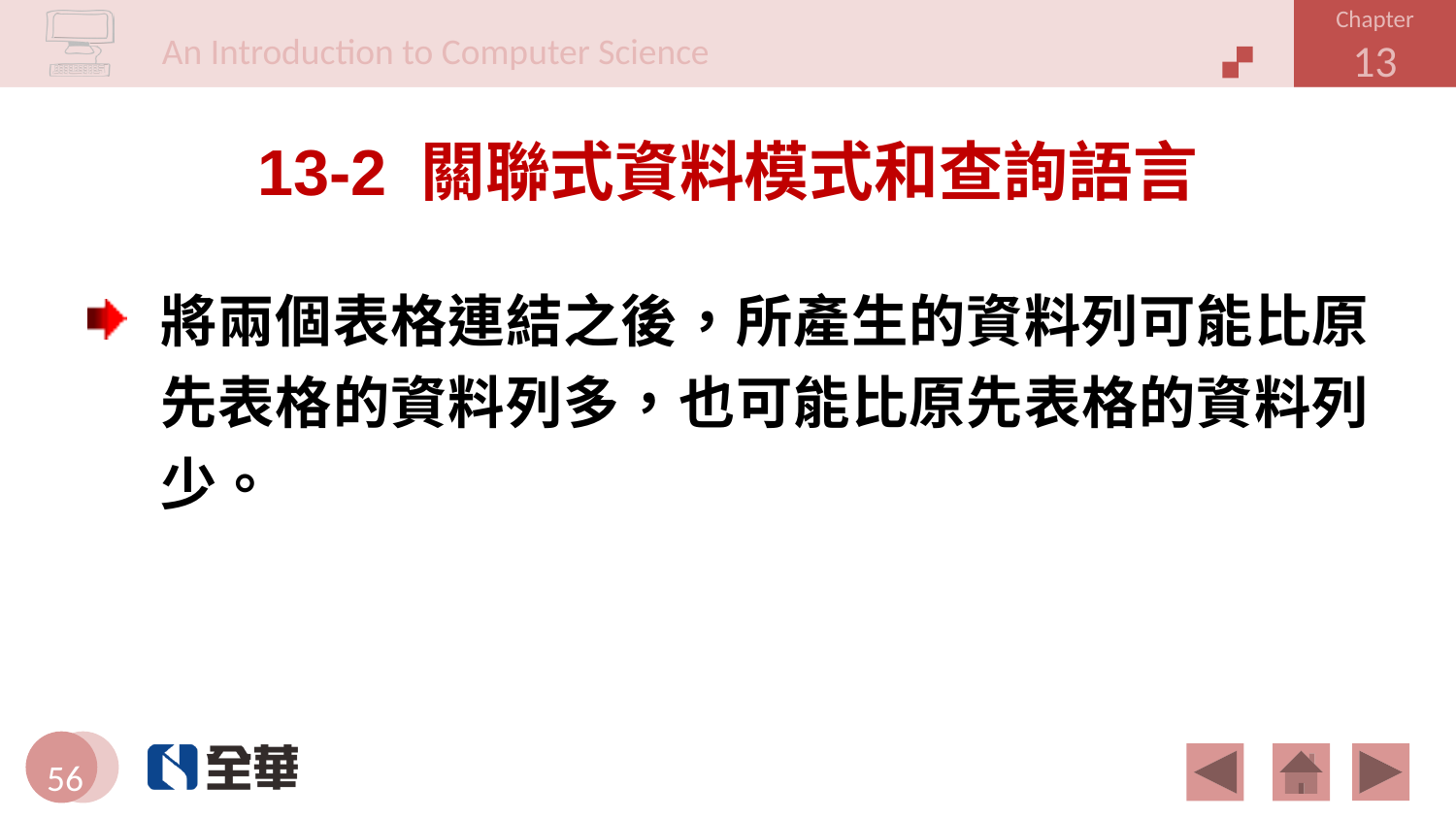

# 13-2 關聯式資料模式和查詢語言
將兩個表格連結之後，所產生的資料列可能比原先表格的資料列多，也可能比原先表格的資料列少。